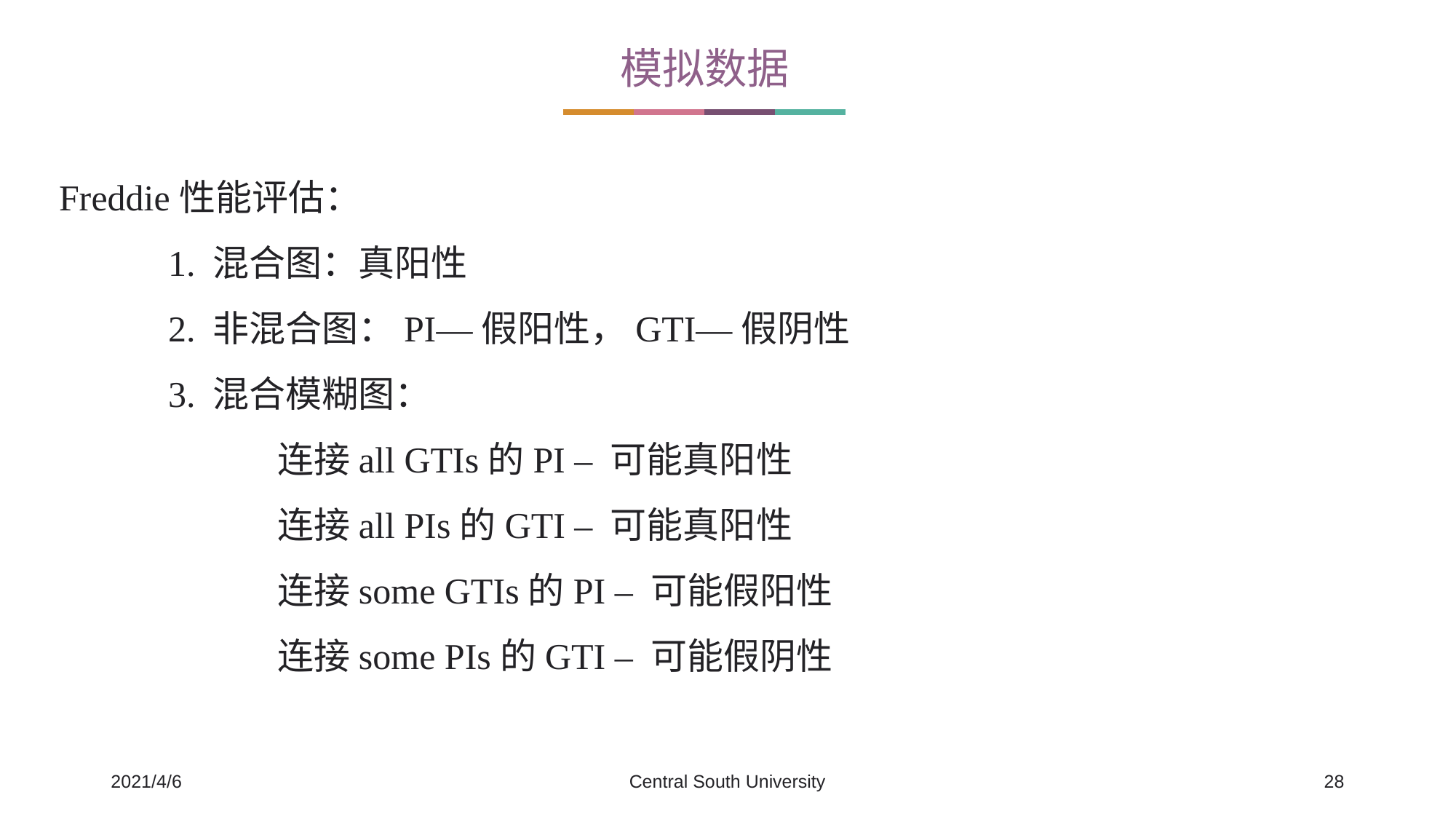

模拟数据
Freddie性能评估：
	1. 混合图：真阳性
	2. 非混合图：PI—假阳性，GTI—假阴性
	3. 混合模糊图：
		连接all GTIs的PI – 可能真阳性
		连接all PIs的GTI – 可能真阳性
		连接some GTIs的PI – 可能假阳性
		连接some PIs的GTI – 可能假阴性

Central South University
2021/4/6
28